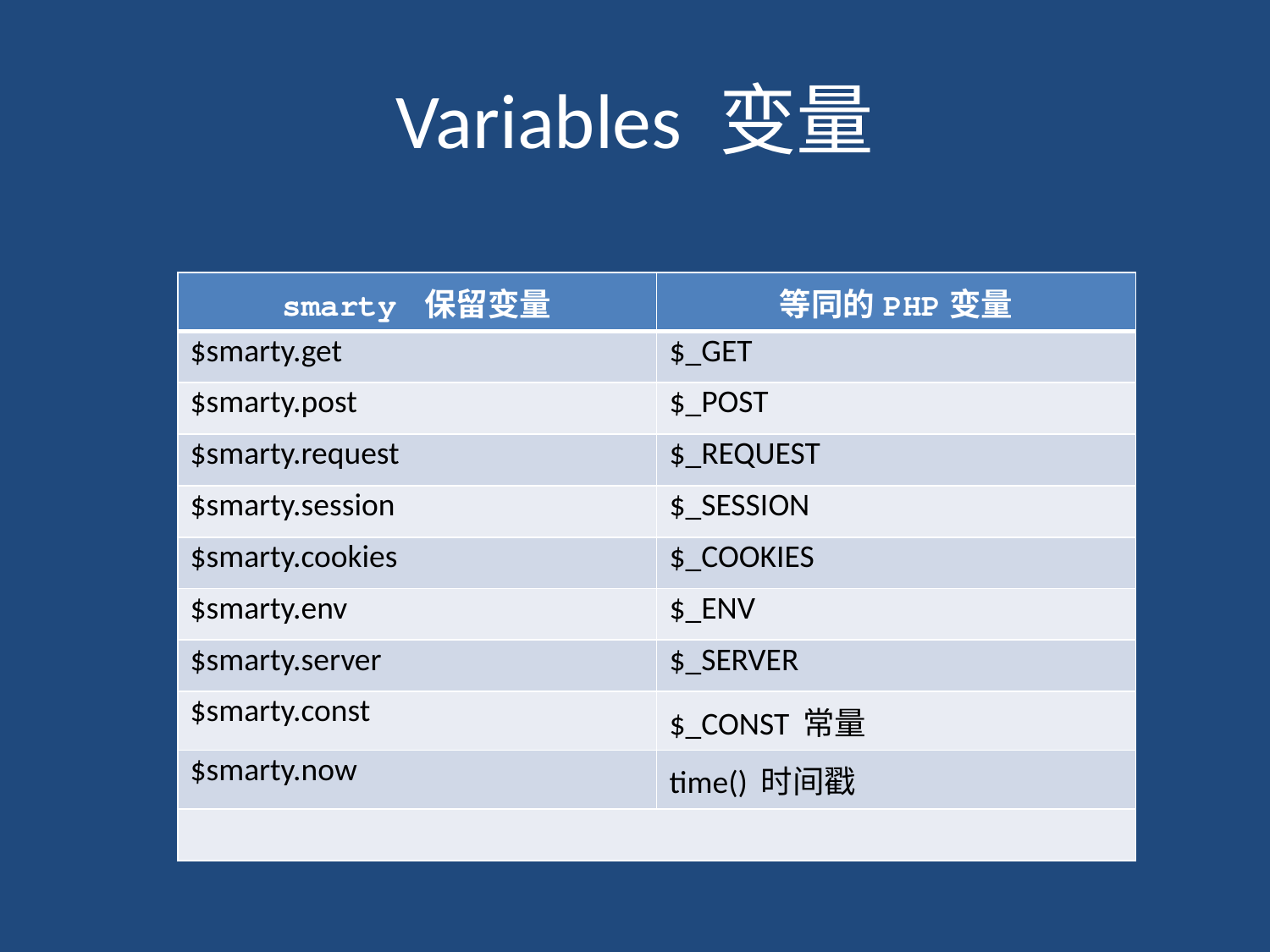

# Variables 变量

| smarty 保留变量 | 等同的PHP变量 |
| --- | --- |
| $smarty.get | $\_GET |
| $smarty.post | $\_POST |
| $smarty.request | $\_REQUEST |
| $smarty.session | $\_SESSION |
| $smarty.cookies | $\_COOKIES |
| $smarty.env | $\_ENV |
| $smarty.server | $\_SERVER |
| $smarty.const | $\_CONST 常量 |
| $smarty.now | time() 时间戳 |
|  |  |